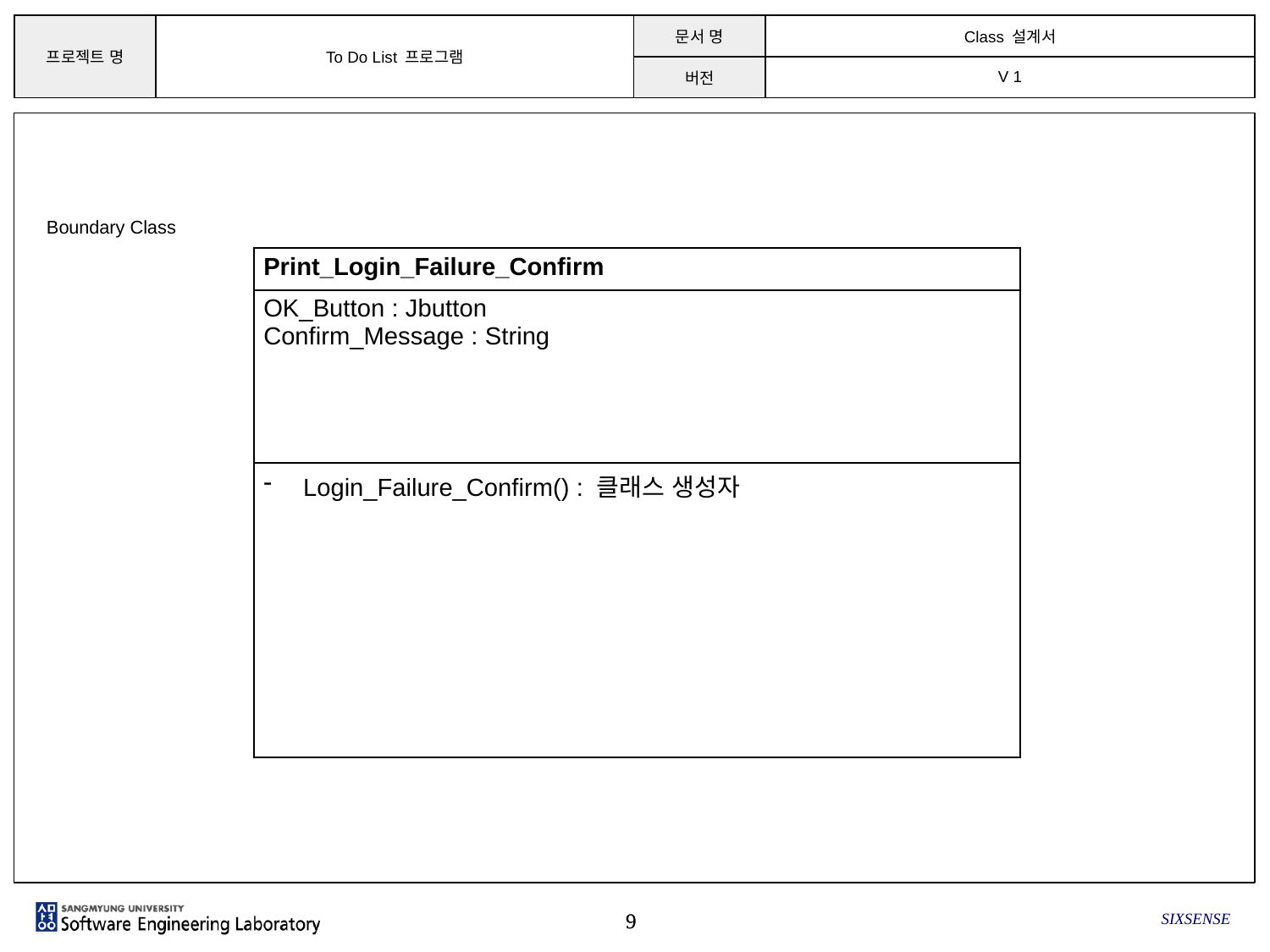

Boundary Class
| Print\_Login\_Failure\_Confirm |
| --- |
| OK\_Button : Jbutton Confirm\_Message : String |
| Login\_Failure\_Confirm() : 클래스 생성자 |
SIXSENSE